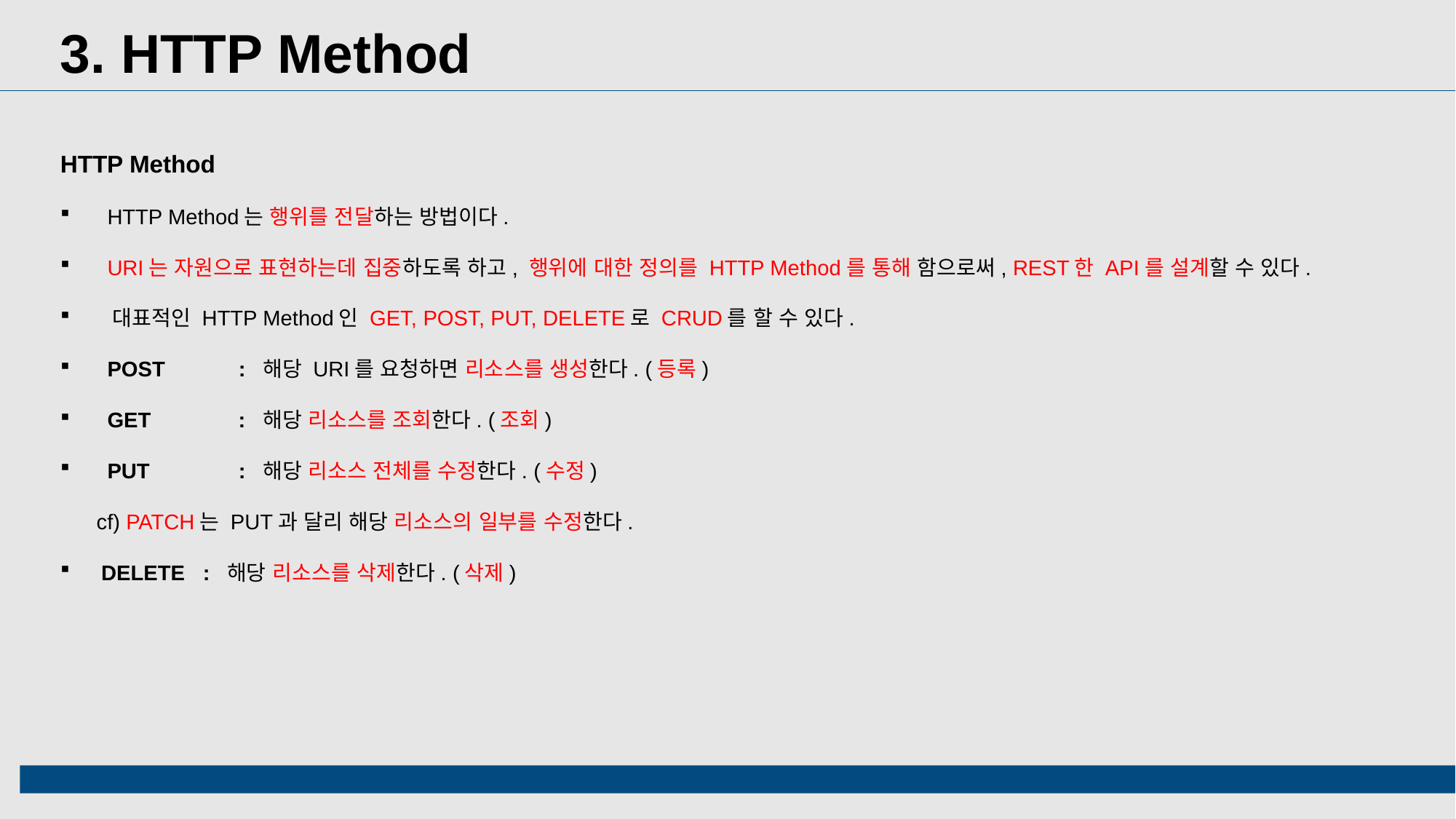

3. HTTP Method
HTTP Method
 HTTP Method는 행위를 전달하는 방법이다.
 URI는 자원으로 표현하는데 집중하도록 하고, 행위에 대한 정의를 HTTP Method를 통해 함으로써, REST한 API를 설계할 수 있다.
 대표적인 HTTP Method인 GET, POST, PUT, DELETE로 CRUD를 할 수 있다.
 POST	     :  해당 URI를 요청하면 리소스를 생성한다. (등록)
 GET  	     :  해당 리소스를 조회한다. (조회)
 PUT	     :  해당 리소스 전체를 수정한다. (수정)
      cf) PATCH는 PUT과 달리 해당 리소스의 일부를 수정한다.
DELETE   :  해당 리소스를 삭제한다. (삭제)